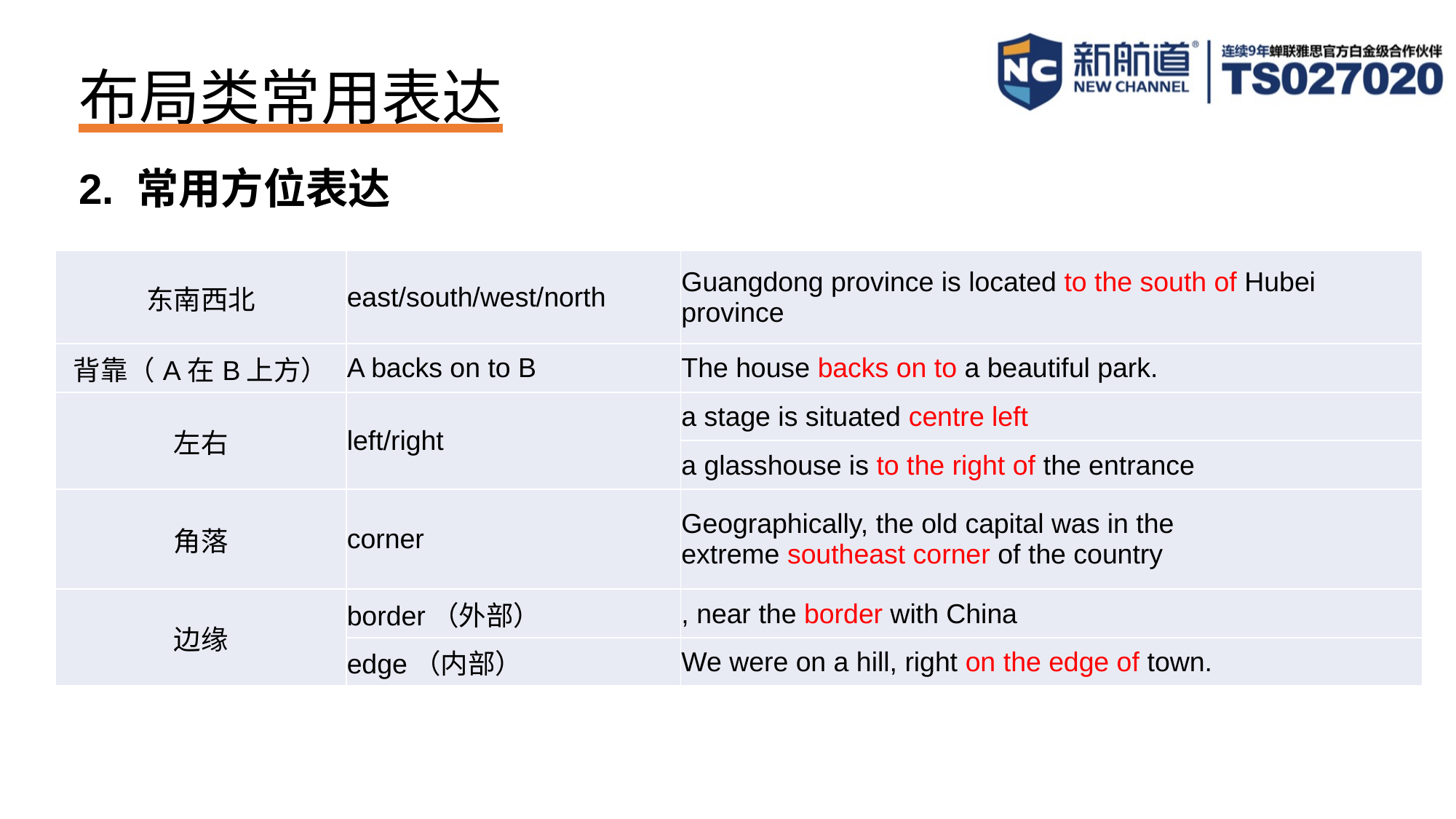

# 布局类常用表达
2. 常用方位表达

| 东南西北 | east/south/west/north | Guangdong province is located to the south of Hubei province |
| --- | --- | --- |
| 背靠（A在B上方） | A backs on to B | The house backs on to a beautiful park. |
| 左右 | left/right | a stage is situated centre left |
|  |  | a glasshouse is to the right of the entrance |
| 角落 | corner | Geographically, the old capital was in the extreme southeast corner of the country |
| 边缘 | border（外部） | , near the border with China |
|  | edge（内部） | We were on a hill, right on the edge of town. |